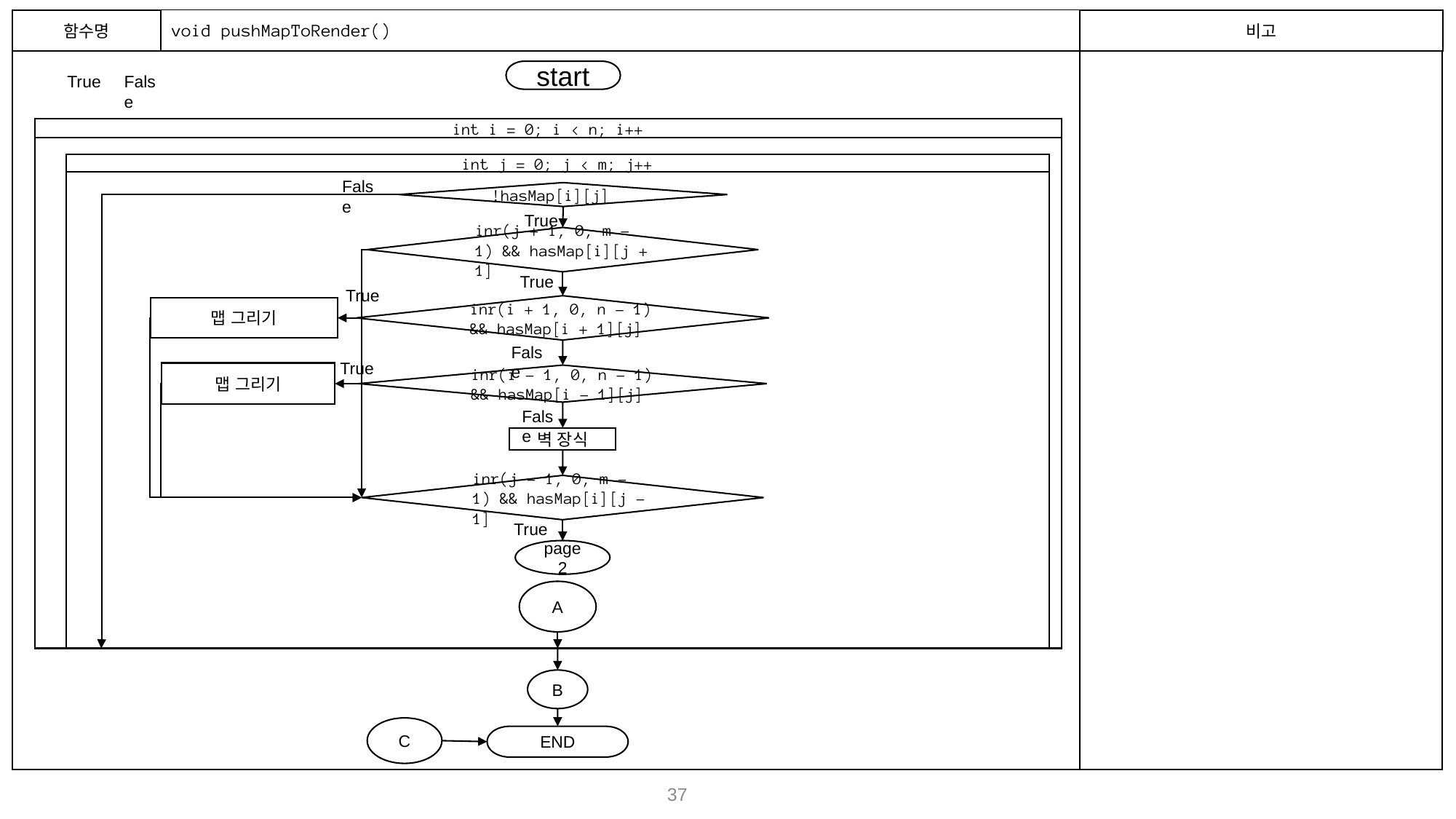

함수명
# void pushMapToRender()
비고

start
True
False

int i = 0; i < n; i++
int j = 0; j < m; j++

False
!hasMap[i][j]
True
inr(j + 1, 0, m - 1) && hasMap[i][j + 1]
True
True
inr(i + 1, 0, n - 1) && hasMap[i + 1][j]
맵 그리기
False
True
맵 그리기
inr(i - 1, 0, n - 1) && hasMap[i - 1][j]
False
벽 장식
inr(j - 1, 0, m - 1) && hasMap[i][j - 1]
True
page 2
A
B
C
END
37